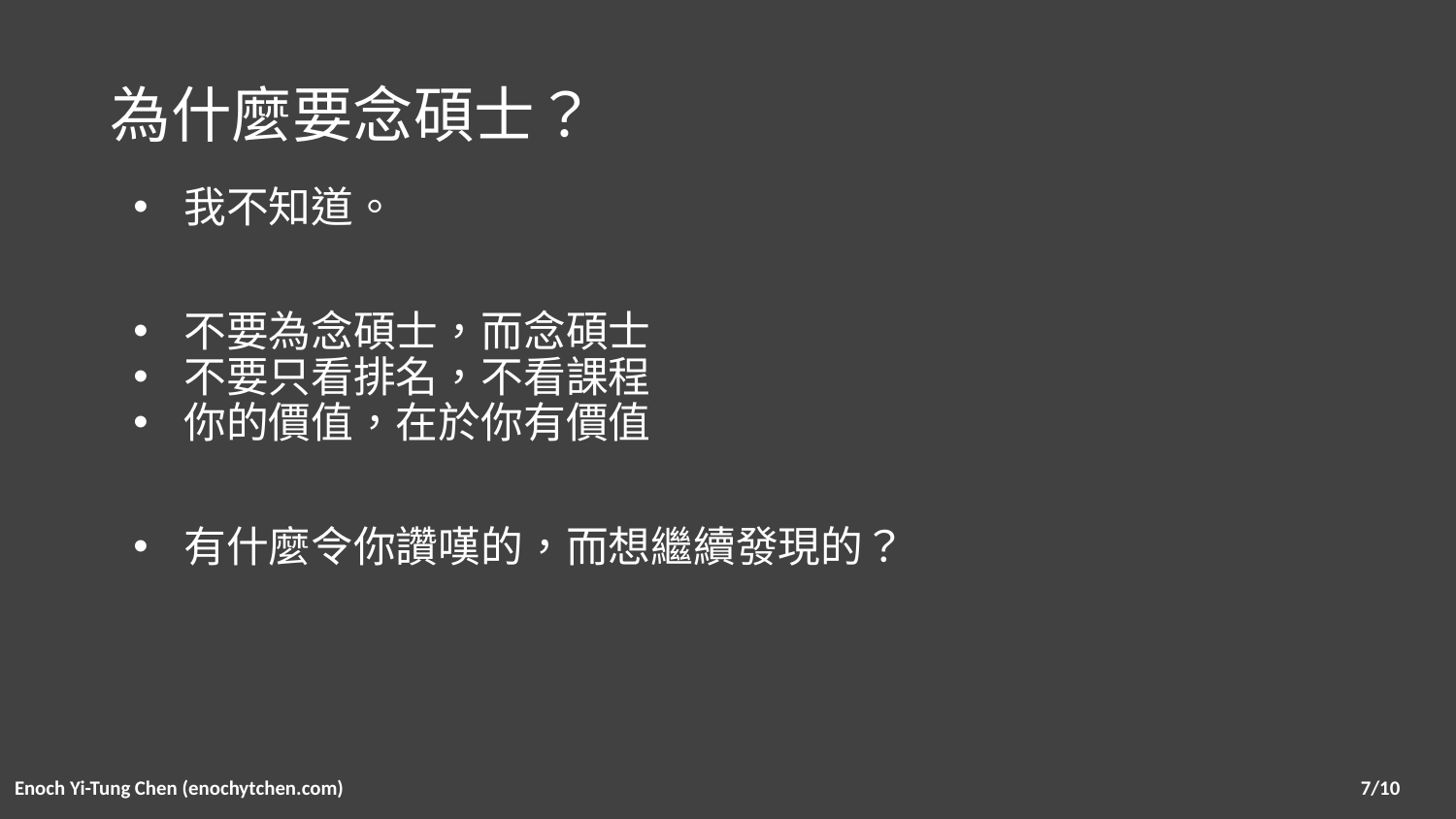

# 為什麼要念碩士？

我不知道。

不要為念碩士，而念碩士
不要只看排名，不看課程
你的價值，在於你有價值

有什麼令你讚嘆的，而想繼續發現的？
Enoch Yi-Tung Chen (enochytchen.com)
7/10